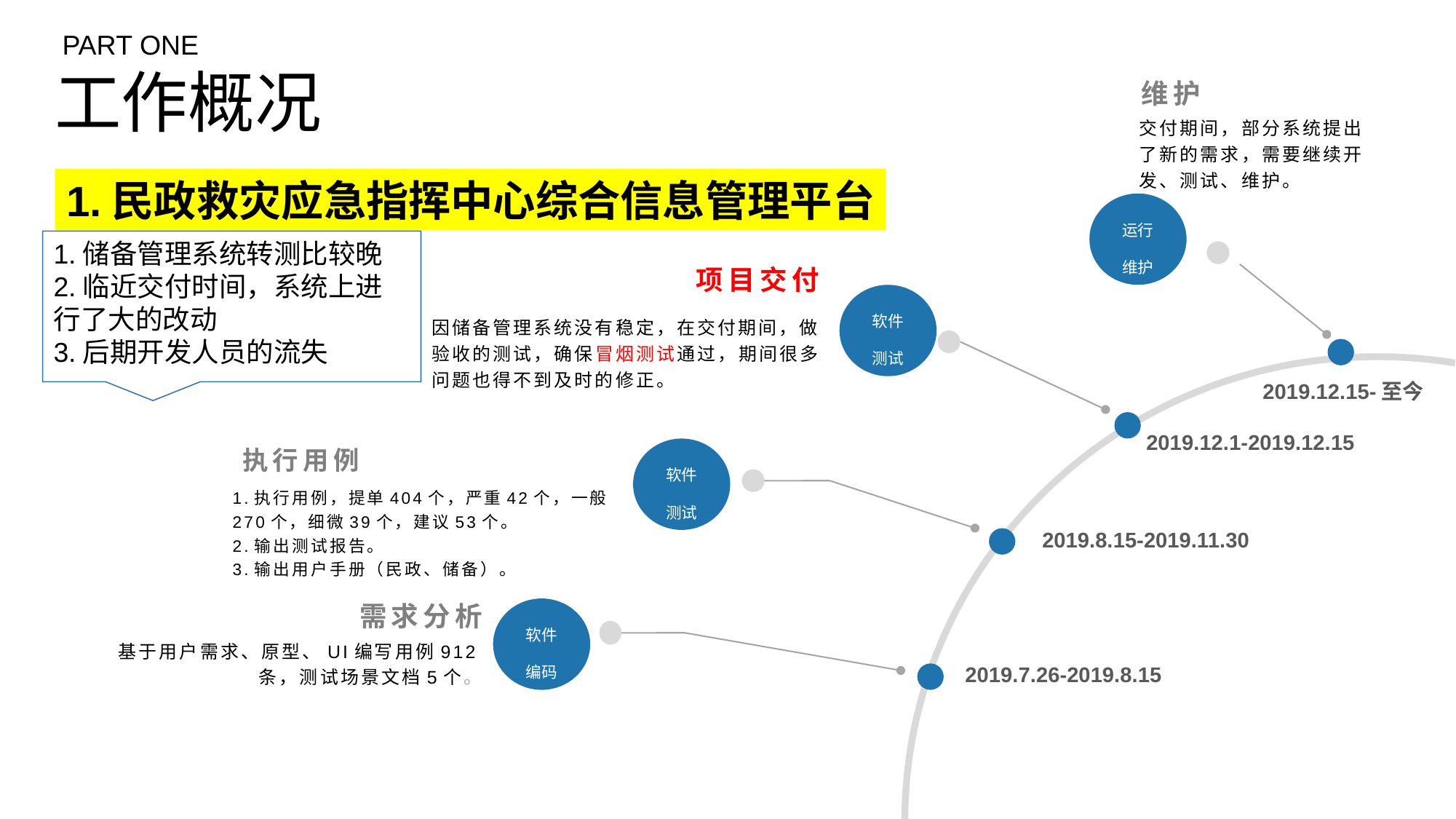

PART ONE
工作概况
维护
交付期间，部分系统提出了新的需求，需要继续开发、测试、维护。
1.民政救灾应急指挥中心综合信息管理平台
运行维护
1.储备管理系统转测比较晚
2.临近交付时间，系统上进行了大的改动
3.后期开发人员的流失

项目交付
软件测试
因储备管理系统没有稳定，在交付期间，做验收的测试，确保冒烟测试通过，期间很多问题也得不到及时的修正。

执行用例
2019.12.15-至今

2019.12.1-2019.12.15
软件测试

1.执行用例，提单404个，严重42个，一般270个，细微39个，建议53个。
2.输出测试报告。
3.输出用户手册（民政、储备）。
2019.8.15-2019.11.30

需求分析
软件编码

基于用户需求、原型、UI编写用例912条，测试场景文档5个。
2019.7.26-2019.8.15